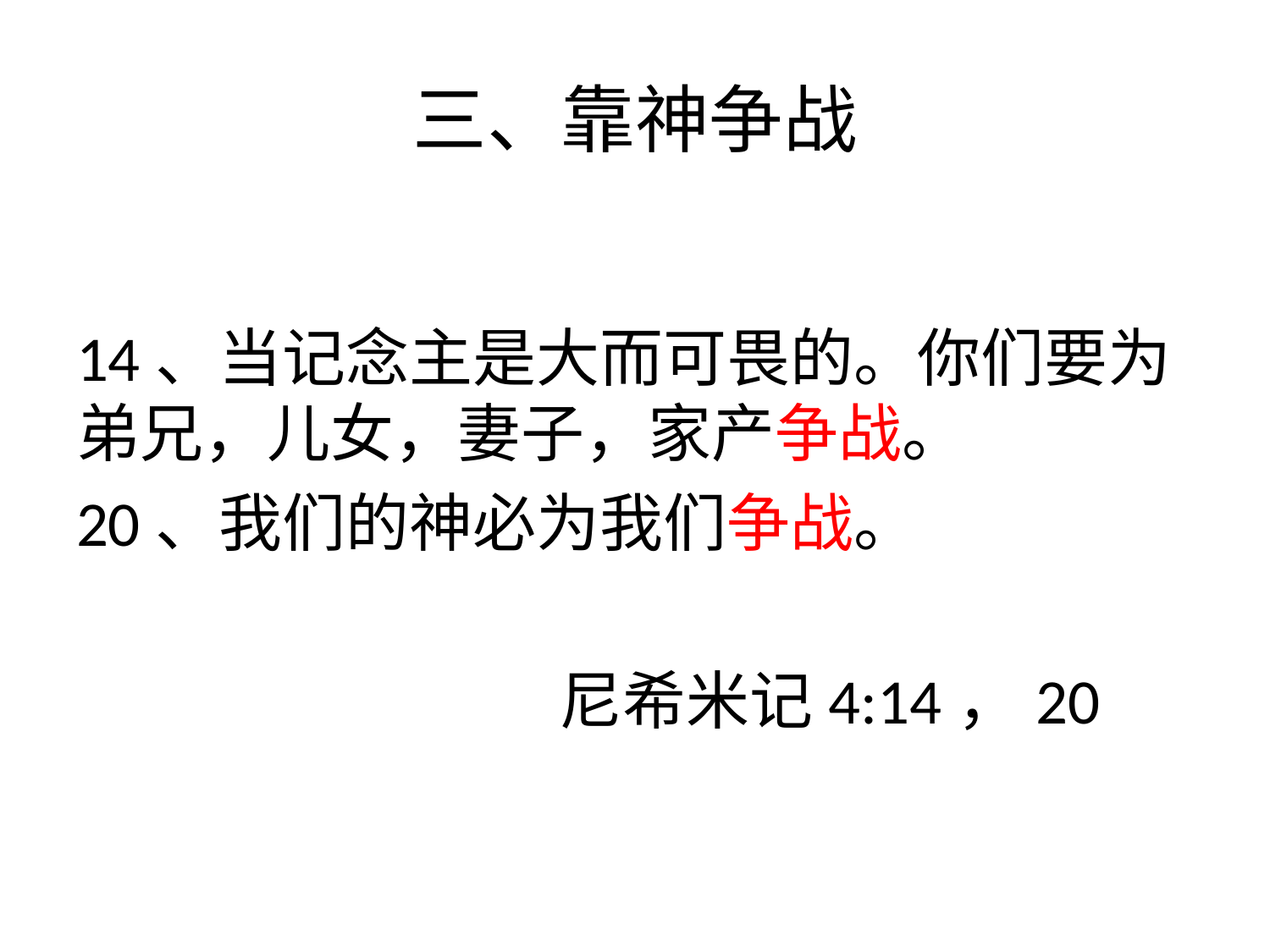

# 三、靠神争战

14、当记念主是大而可畏的。你们要为弟兄，儿女，妻子，家产争战。
20、我们的神必为我们争战。

                                 尼希米记4:14，20